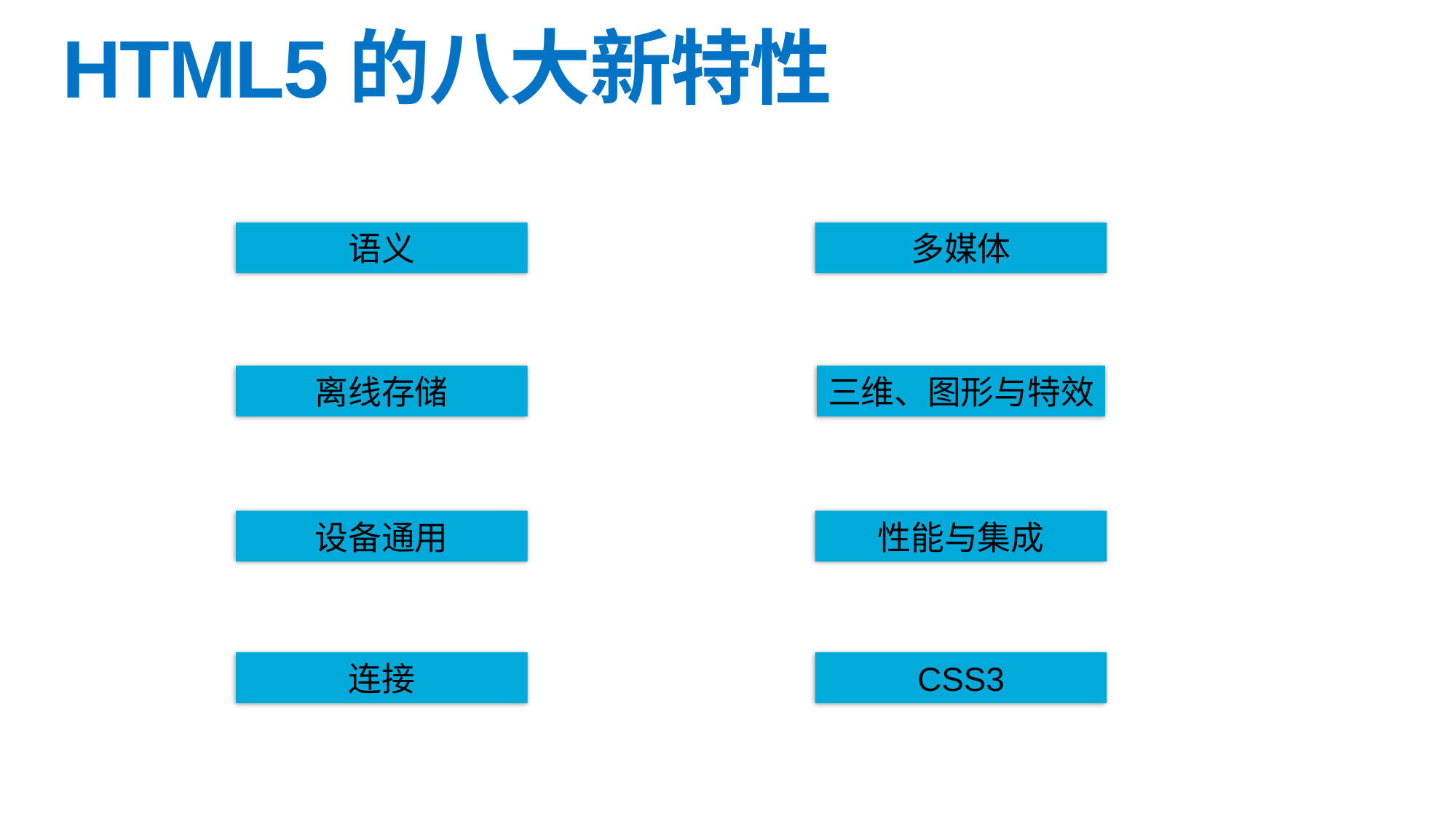

# HTML5的八大新特性
语义
多媒体
离线存储
三维、图形与特效
设备通用
性能与集成
CSS3
连接